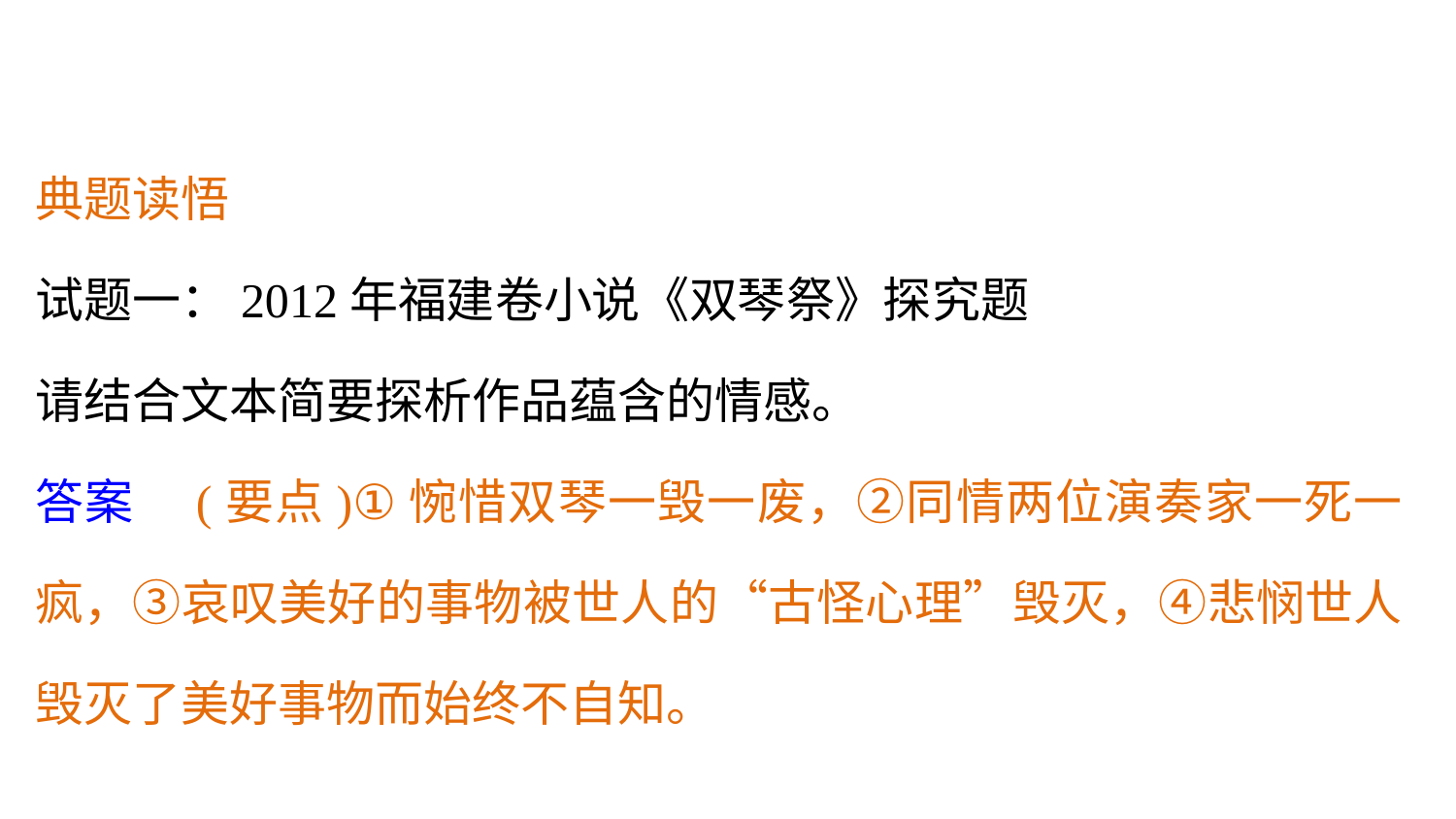

典题读悟
试题一：2012年福建卷小说《双琴祭》探究题
请结合文本简要探析作品蕴含的情感。
答案　(要点)①惋惜双琴一毁一废，②同情两位演奏家一死一疯，③哀叹美好的事物被世人的“古怪心理”毁灭，④悲悯世人毁灭了美好事物而始终不自知。